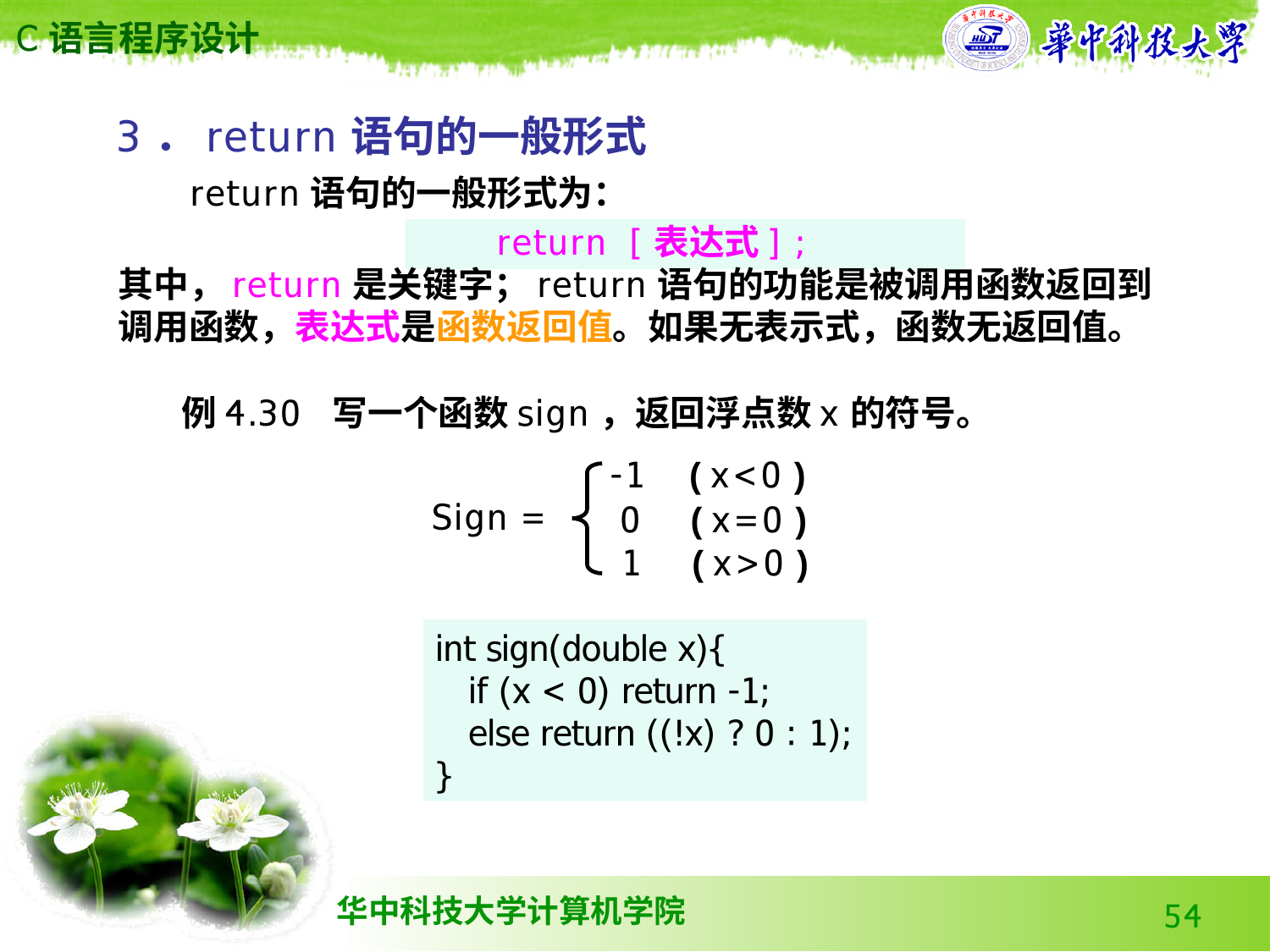

3．return语句的一般形式
       return语句的一般形式为：
return  [表达式] ;
其中，return是关键字；return语句的功能是被调用函数返回到调用函数，表达式是函数返回值。如果无表示式，函数无返回值。

      例4.30  写一个函数sign，返回浮点数x的符号。
-1    ( x<0 )

Sign =
 0     ( x=0 )
 1     ( x>0 )
int sign(double x){
   if (x < 0) return -1;
   else return ((!x) ? 0 : 1);
}
54